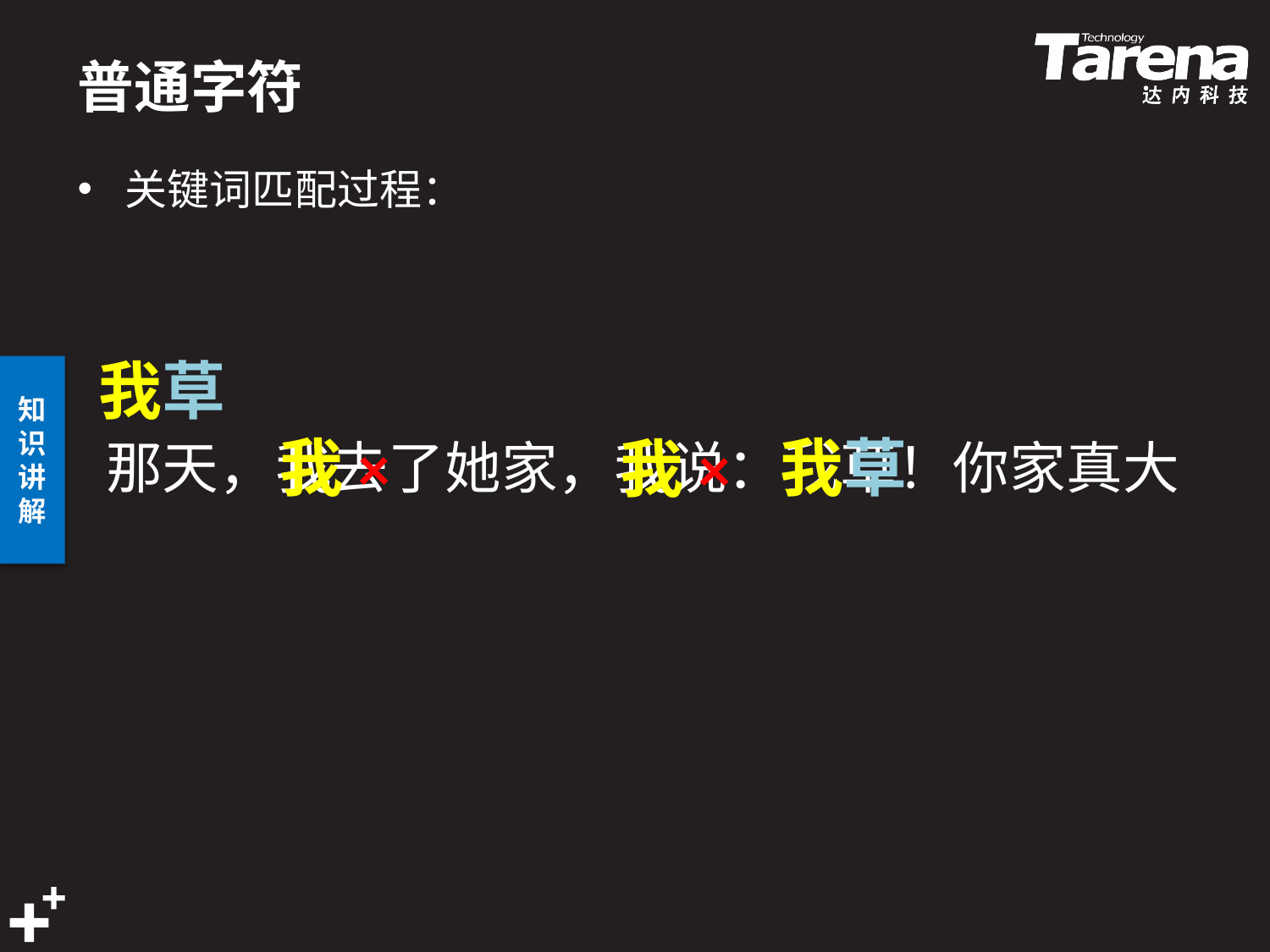

# 普通字符
关键词匹配过程：
我草
我草
我×
我×
那天，我去了她家，我说：我草！你家真大